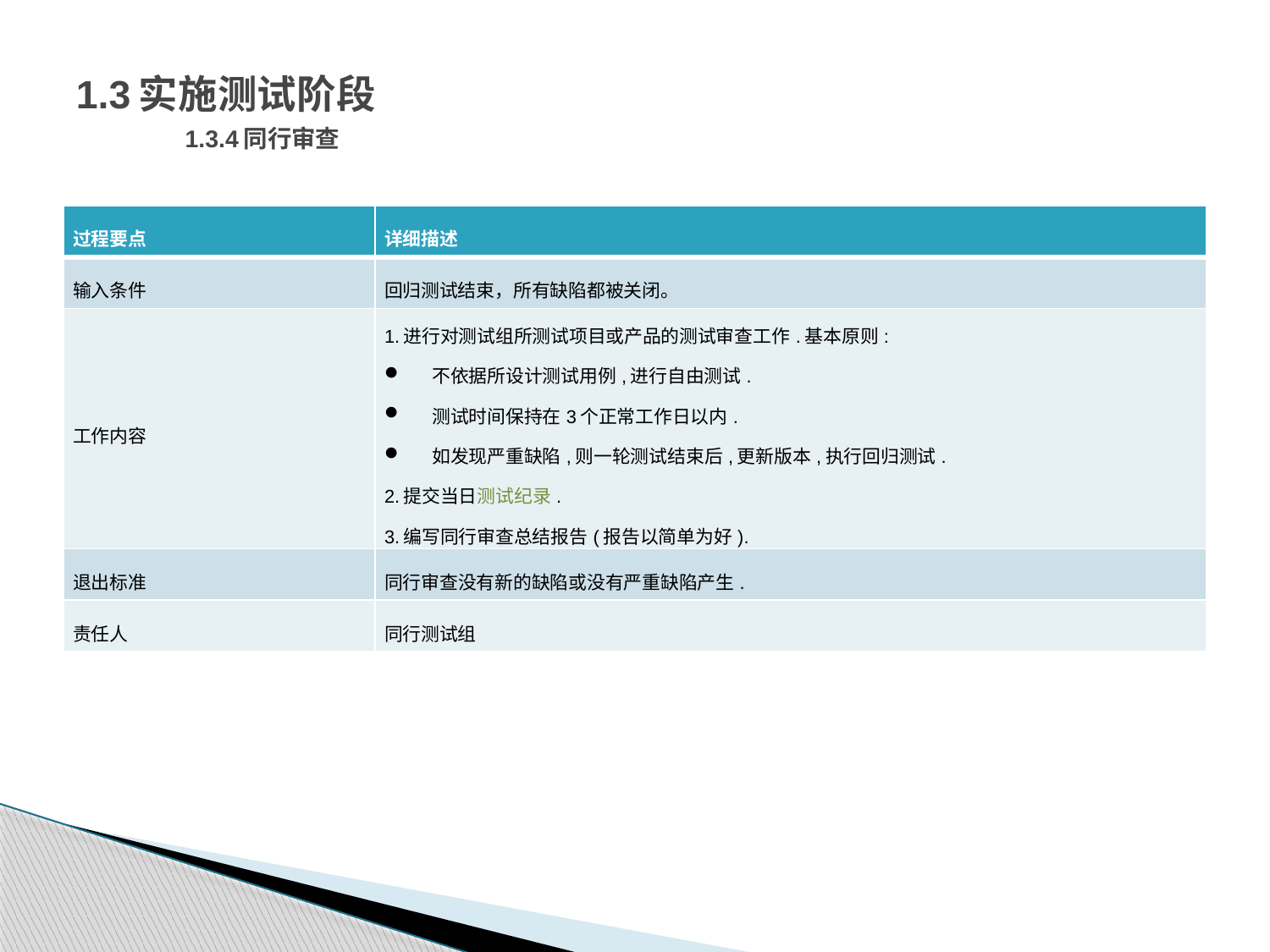

# 1.3实施测试阶段 1.3.4同行审查
| 过程要点 | 详细描述 |
| --- | --- |
| 输入条件 | 回归测试结束，所有缺陷都被关闭。 |
| 工作内容 | 1.进行对测试组所测试项目或产品的测试审查工作.基本原则: 不依据所设计测试用例,进行自由测试. 测试时间保持在3个正常工作日以内. 如发现严重缺陷,则一轮测试结束后,更新版本,执行回归测试. 2.提交当日测试纪录. 3.编写同行审查总结报告(报告以简单为好). |
| 退出标准 | 同行审查没有新的缺陷或没有严重缺陷产生. |
| 责任人 | 同行测试组 |